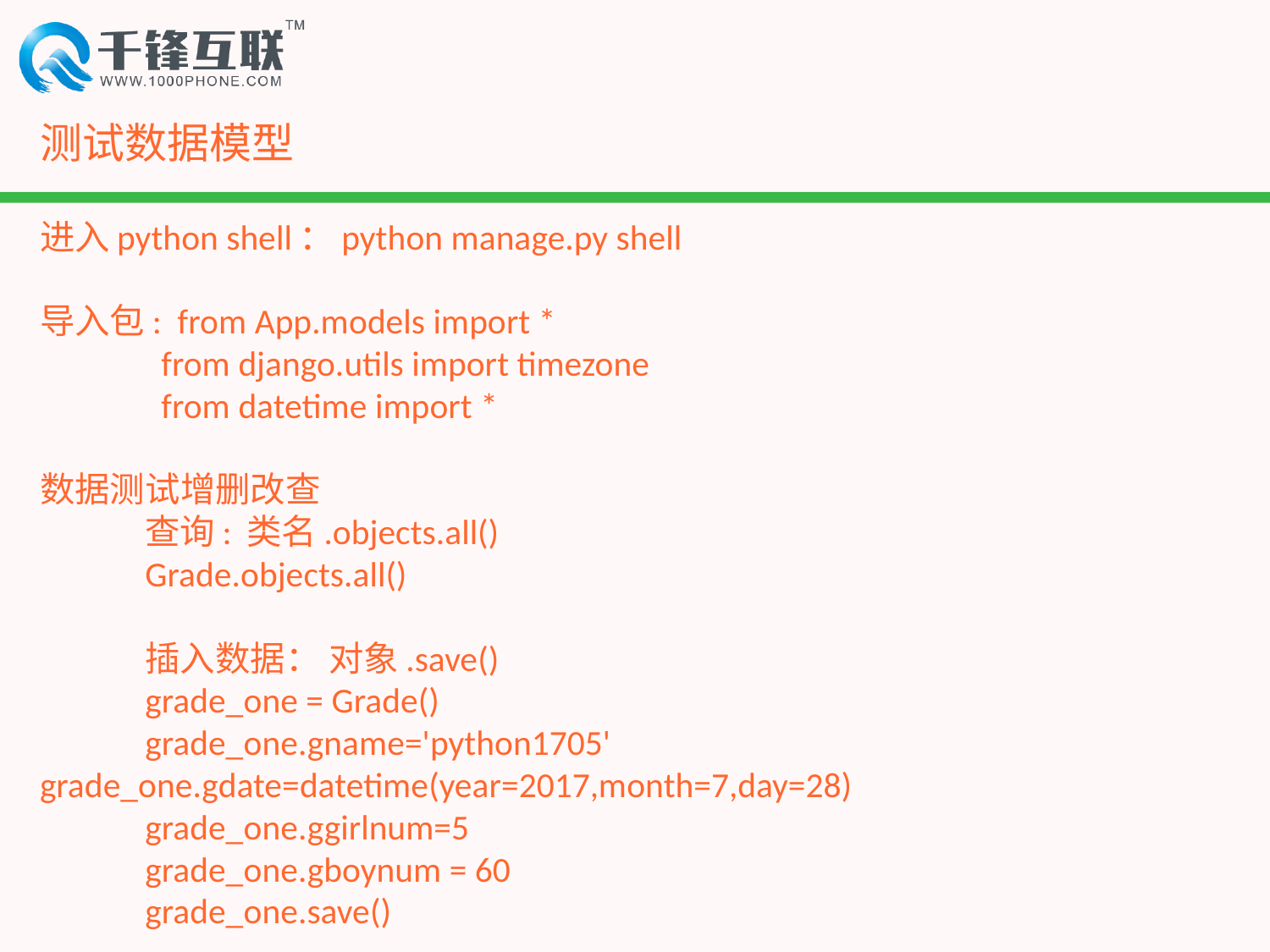

# 测试数据模型
进入python shell：python manage.py shell

导入包:  from App.models import *
	  from django.utils import timezone
	  from datetime import *

数据测试增删改查
	查询: 类名.objects.all()
		Grade.objects.all()

	插入数据： 对象.save()
		grade_one = Grade()
		grade_one.gname='python1705'					grade_one.gdate=datetime(year=2017,month=7,day=28)
		grade_one.ggirlnum=5
		grade_one.gboynum = 60
		grade_one.save()